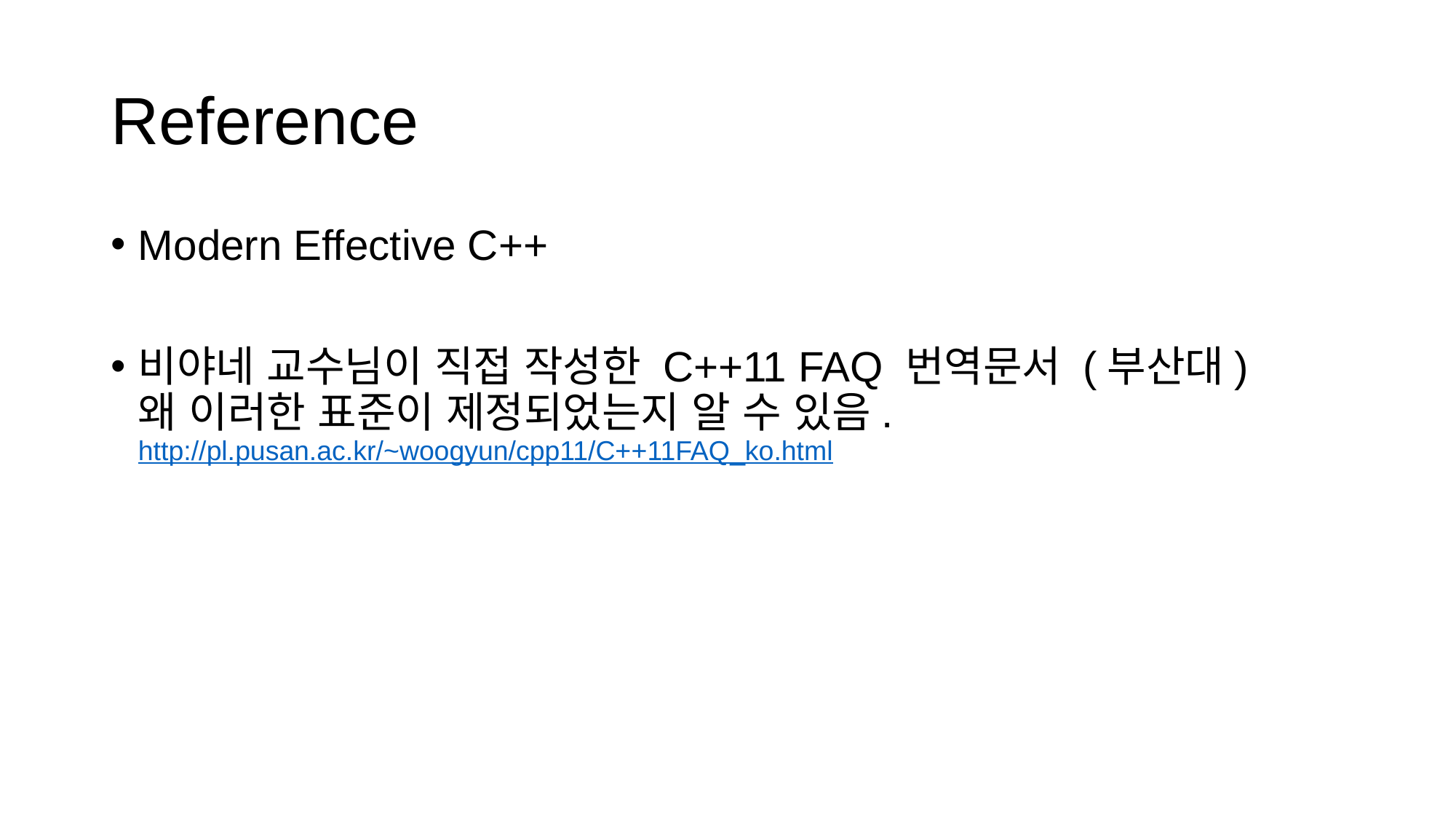

# Reference
Modern Effective C++

비야네 교수님이 직접 작성한 C++11 FAQ 번역문서 (부산대)
왜 이러한 표준이 제정되었는지 알 수 있음.
http://pl.pusan.ac.kr/~woogyun/cpp11/C++11FAQ_ko.html